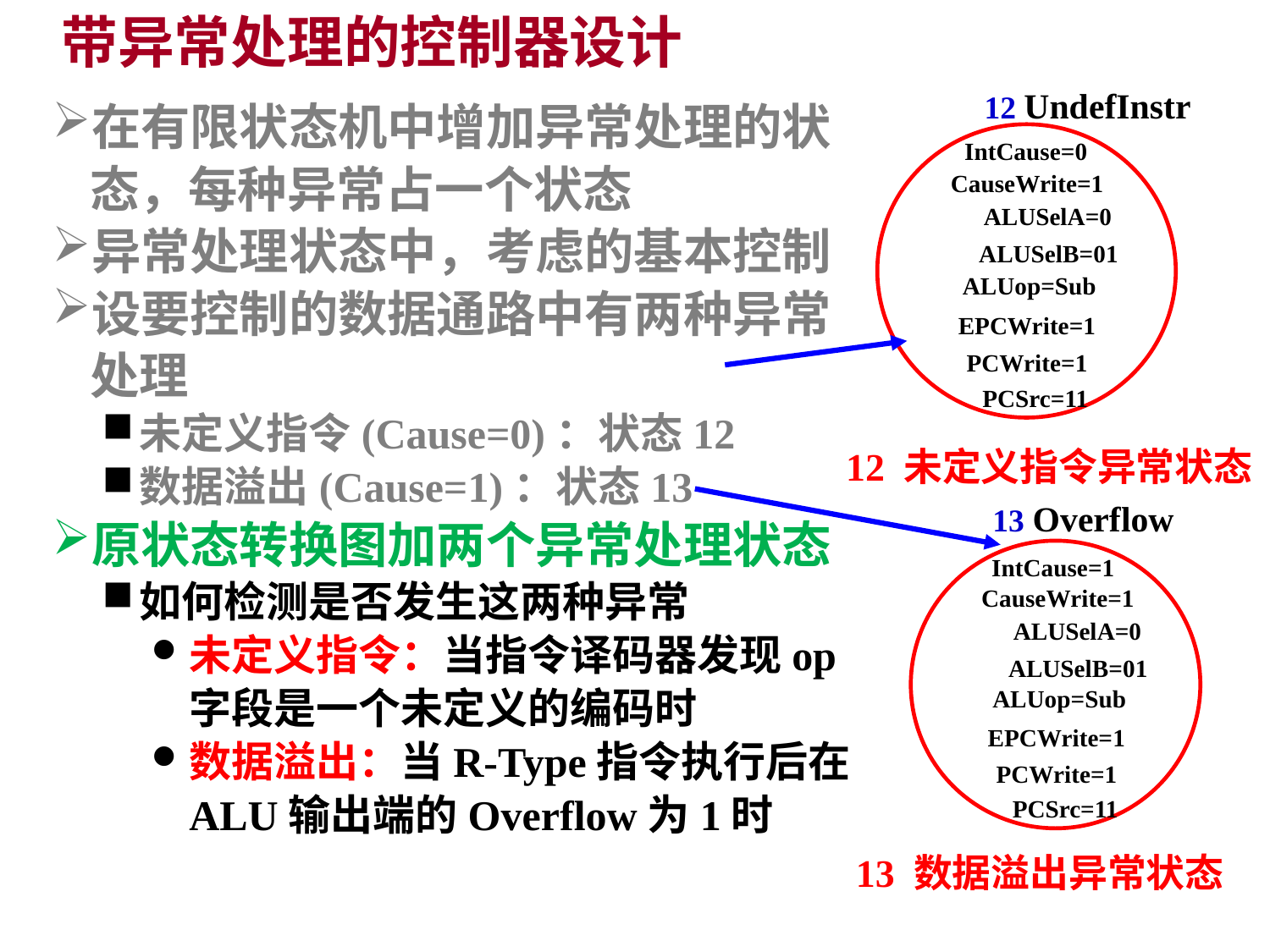

# 带异常处理的控制器设计
12 UndefInstr

IntCause=0
CauseWrite=1
ALUSelA=0
ALUSelB=01
ALUop=Sub
EPCWrite=1
 PCWrite=1
PCSrc=11
12 未定义指令异常状态
在有限状态机中增加异常处理的状态，每种异常占一个状态
异常处理状态中，考虑的基本控制
设要控制的数据通路中有两种异常处理
未定义指令(Cause=0)：状态12
数据溢出(Cause=1)：状态13
原状态转换图加两个异常处理状态
如何检测是否发生这两种异常
未定义指令：当指令译码器发现op字段是一个未定义的编码时
数据溢出：当R-Type指令执行后在ALU输出端的Overflow为1时

13 Overflow

IntCause=1
CauseWrite=1
ALUSelA=0
ALUSelB=01
ALUop=Sub
EPCWrite=1
 PCWrite=1
PCSrc=11
13 数据溢出异常状态